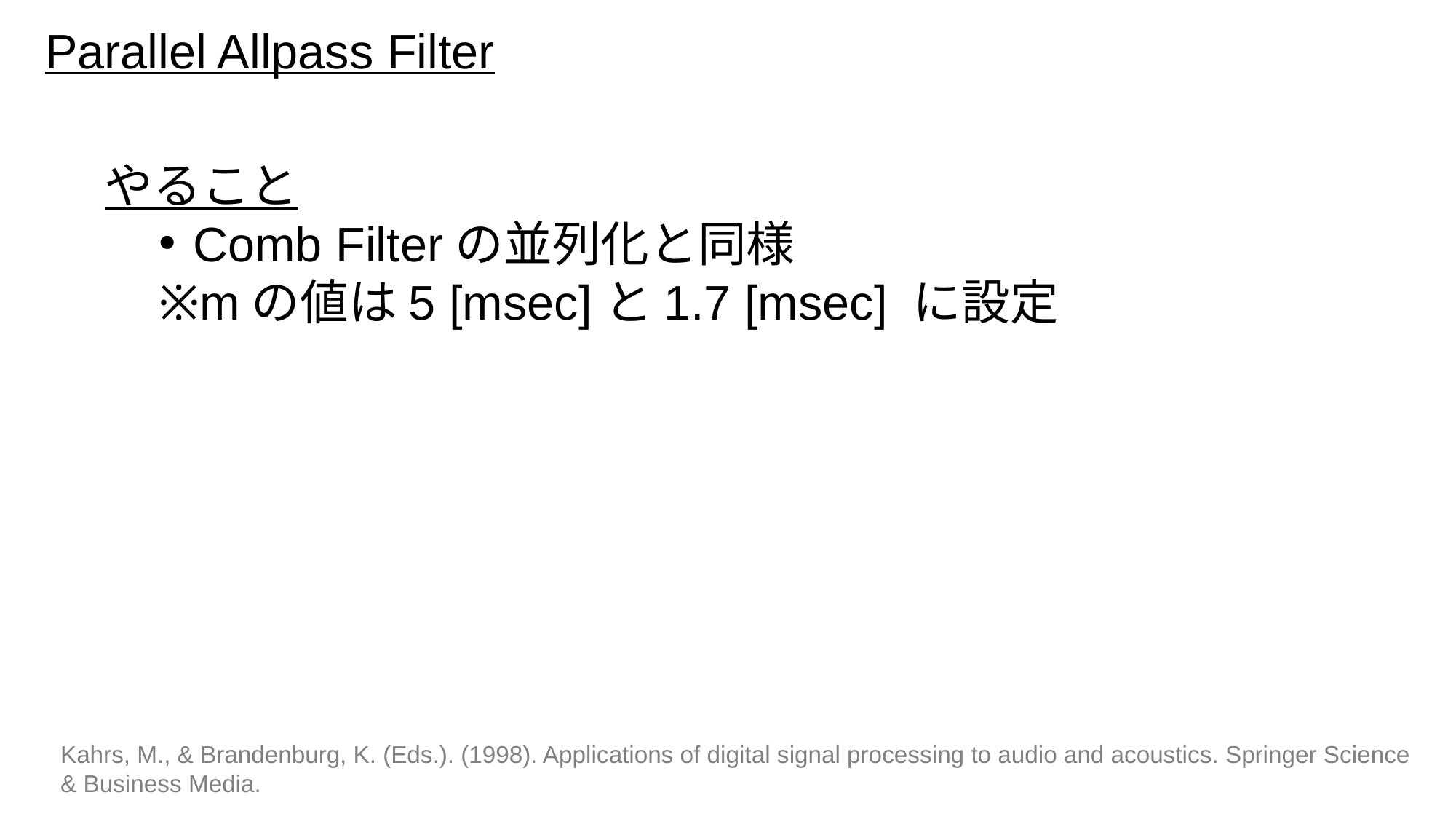

Parallel Allpass Filter
やること
Comb Filterの並列化と同様
※mの値は5 [msec]と1.7 [msec] に設定
Kahrs, M., & Brandenburg, K. (Eds.). (1998). Applications of digital signal processing to audio and acoustics. Springer Science & Business Media.